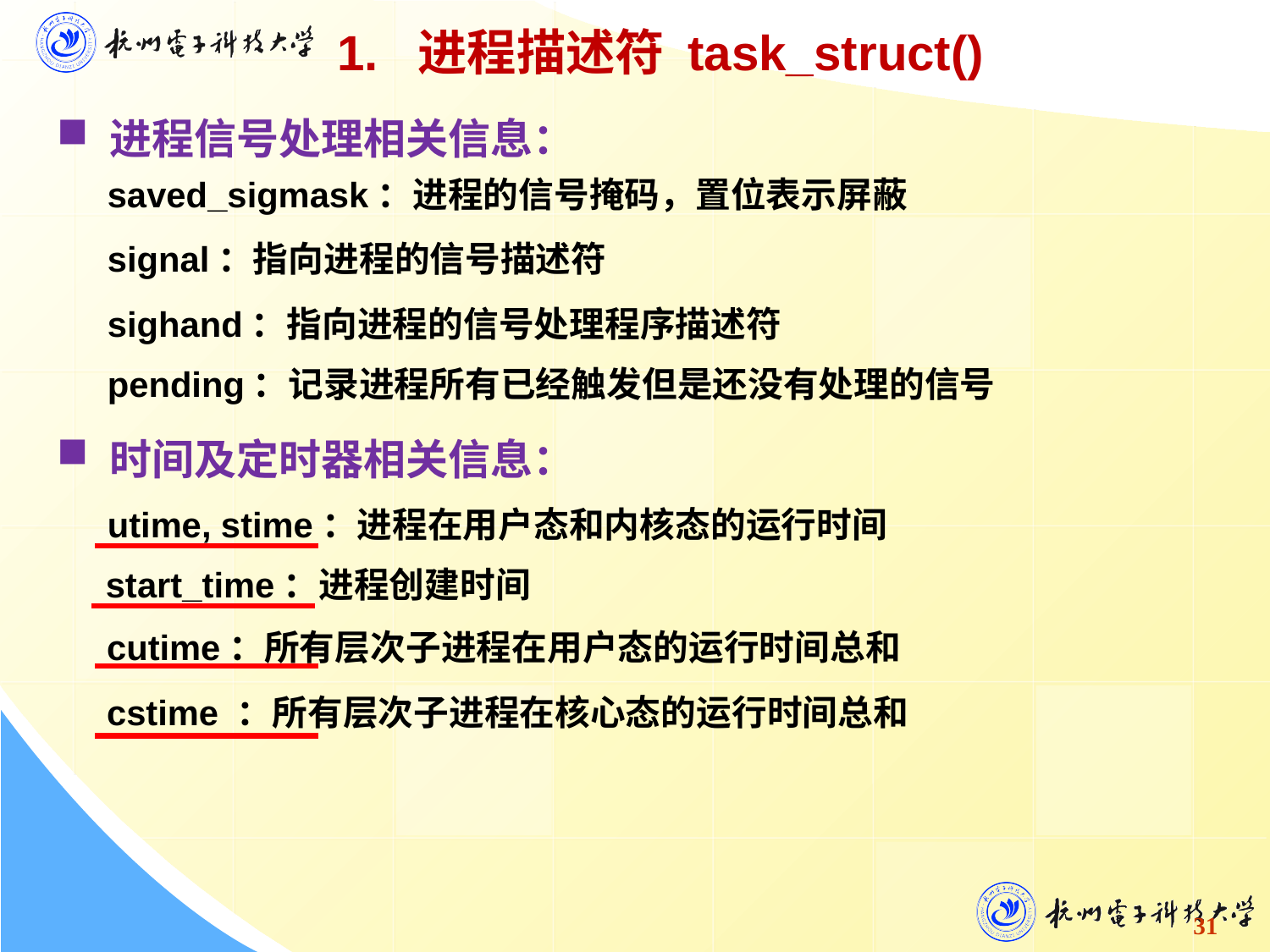

1.  进程描述符 task_struct()
 进程信号处理相关信息：
saved_sigmask：进程的信号掩码，置位表示屏蔽
signal：指向进程的信号描述符
sighand：指向进程的信号处理程序描述符
pending：记录进程所有已经触发但是还没有处理的信号
 时间及定时器相关信息：
utime, stime：进程在用户态和内核态的运行时间
start_time：进程创建时间
cutime：所有层次子进程在用户态的运行时间总和
cstime ：所有层次子进程在核心态的运行时间总和
31